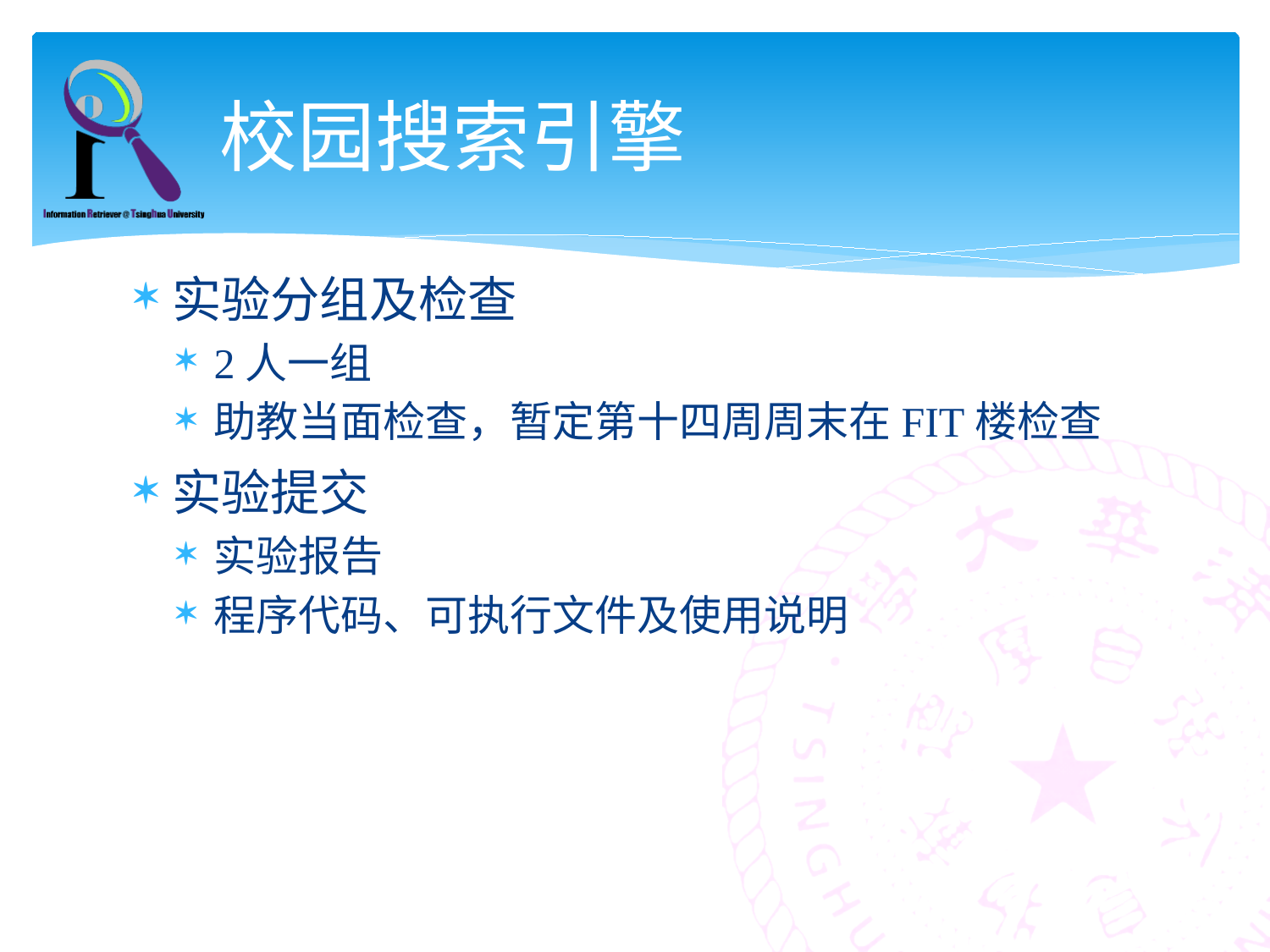

# 校园搜索引擎
实验分组及检查
2人一组
助教当面检查，暂定第十四周周末在FIT楼检查
实验提交
实验报告
程序代码、可执行文件及使用说明